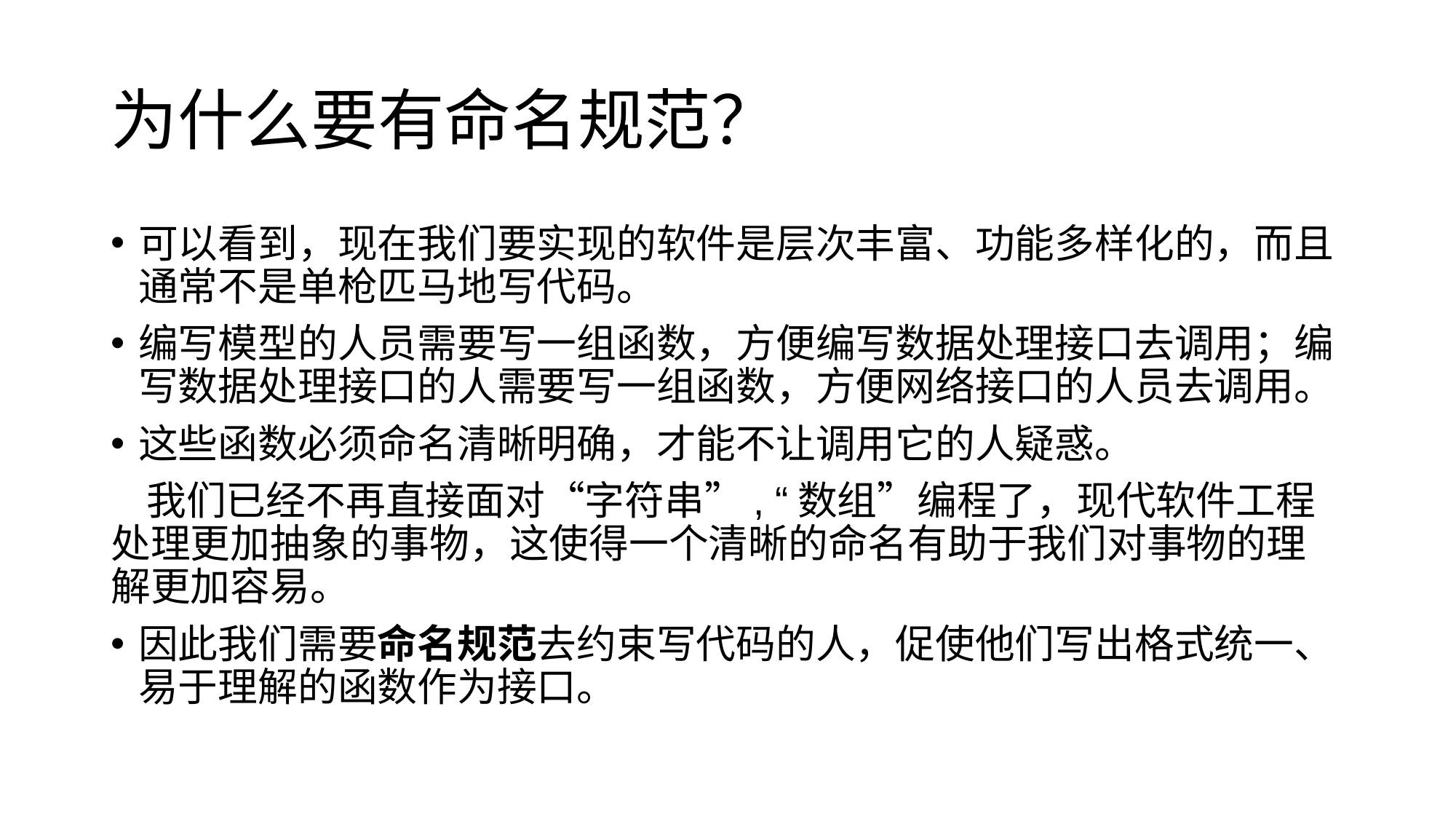

# 为什么要有命名规范？
可以看到，现在我们要实现的软件是层次丰富、功能多样化的，而且通常不是单枪匹马地写代码。
编写模型的人员需要写一组函数，方便编写数据处理接口去调用；编写数据处理接口的人需要写一组函数，方便网络接口的人员去调用。
这些函数必须命名清晰明确，才能不让调用它的人疑惑。
   我们已经不再直接面对“字符串”, “数组”编程了，现代软件工程处理更加抽象的事物，这使得一个清晰的命名有助于我们对事物的理解更加容易。
因此我们需要命名规范去约束写代码的人，促使他们写出格式统一、易于理解的函数作为接口。